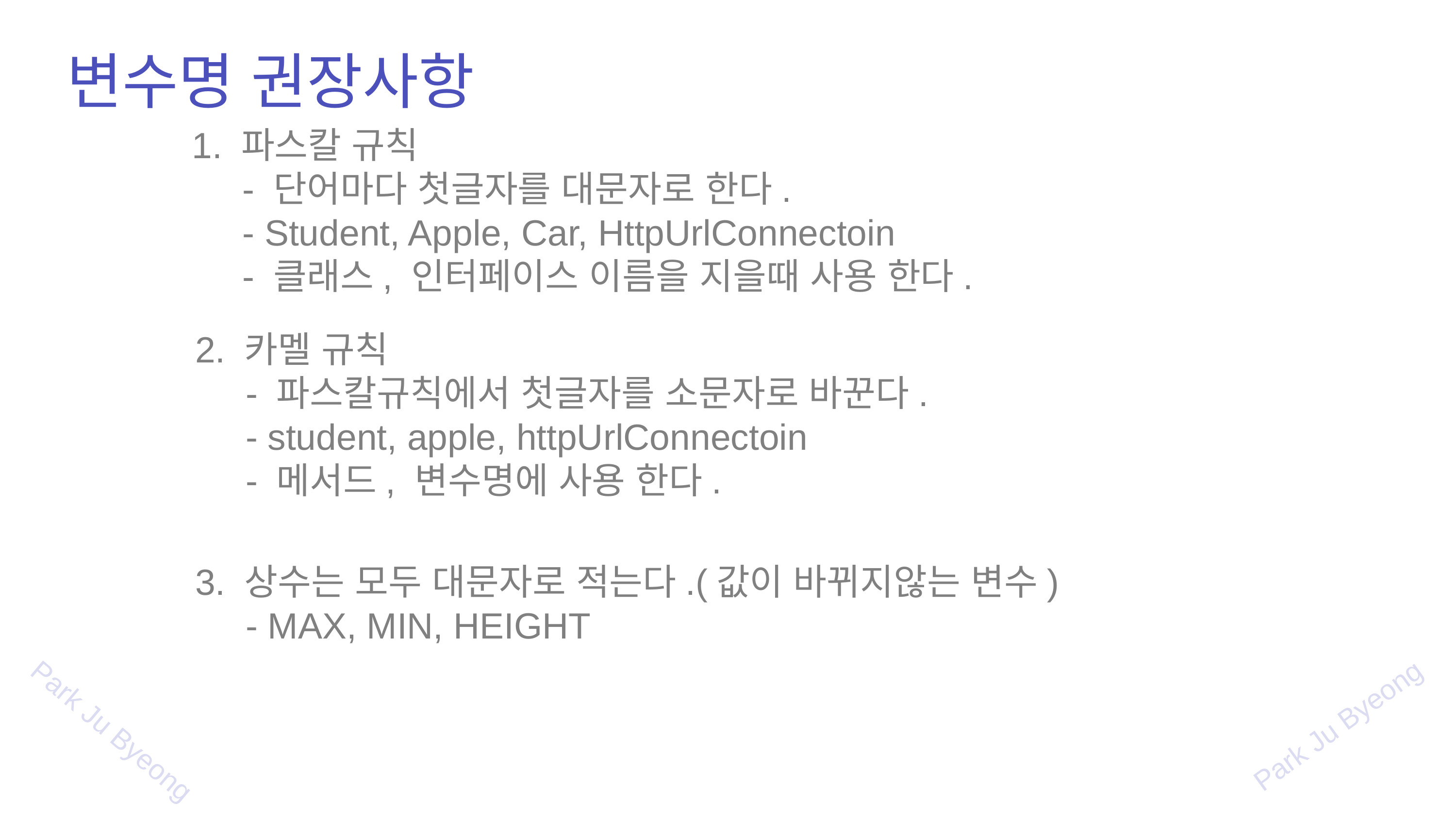

변수명 권장사항
1. 파스칼 규칙
     - 단어마다 첫글자를 대문자로 한다.
     - Student, Apple, Car, HttpUrlConnectoin
     - 클래스, 인터페이스 이름을 지을때 사용 한다.
2. 카멜 규칙
     - 파스칼규칙에서 첫글자를 소문자로 바꾼다.
     - student, apple, httpUrlConnectoin
     - 메서드, 변수명에 사용 한다.
3. 상수는 모두 대문자로 적는다.(값이 바뀌지않는 변수)
     - MAX, MIN, HEIGHT